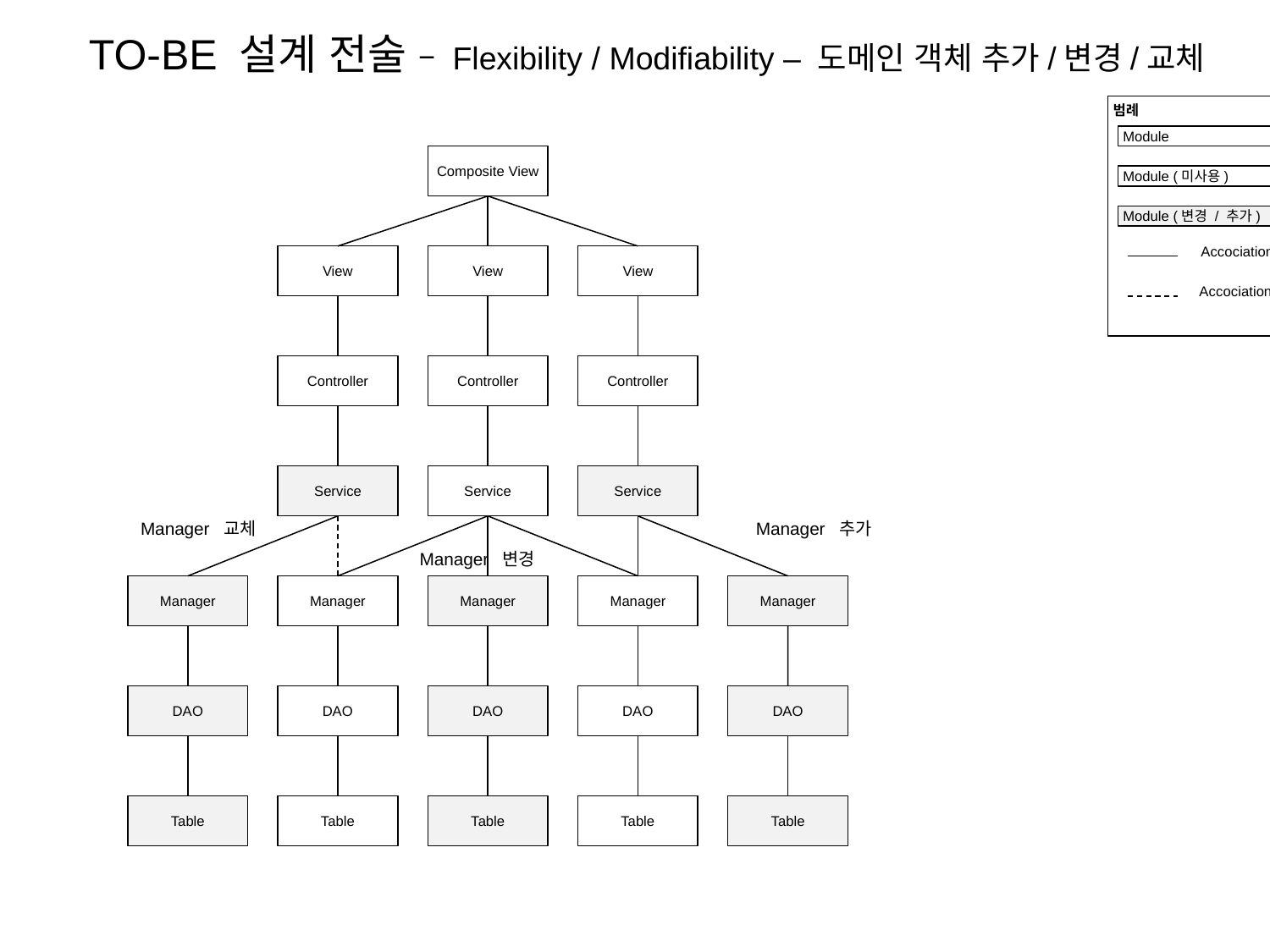

TO-BE 설계 전술 – Flexibility / Modifiability – 도메인 객체 추가/변경/교체
범례
Module
Module (미사용)
Module (변경 / 추가)
Accociation
Accociation (미사용)
Composite View
View
View
View
Controller
Controller
Controller
Service
Service
Service
Manager  교체
Manager  추가
Manager  변경
Manager
Manager
Manager
Manager
Manager
DAO
DAO
DAO
DAO
DAO
Table
Table
Table
Table
Table